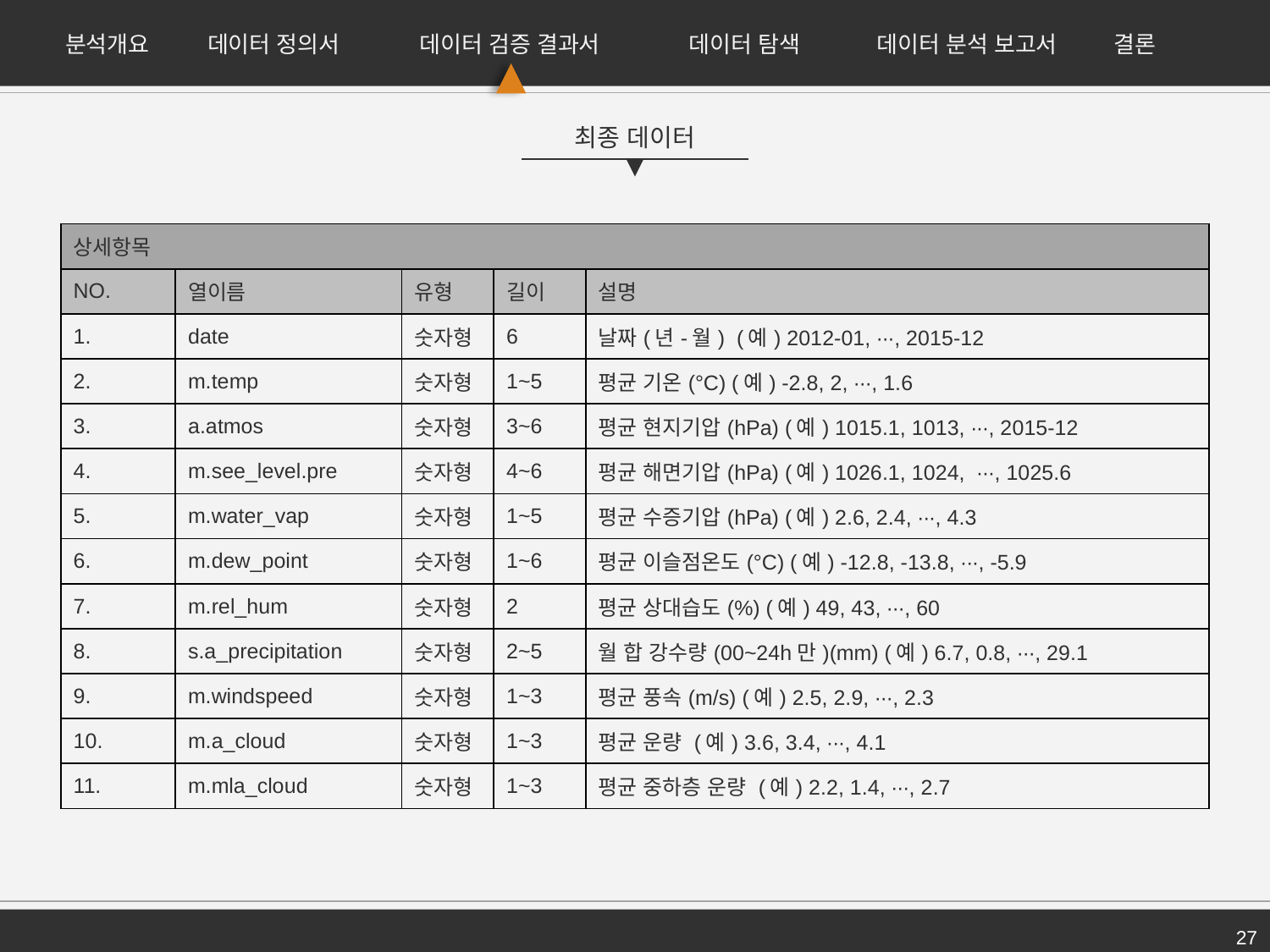

분석개요
데이터 정의서
데이터 검증 결과서
데이터 탐색
데이터 분석 보고서
결론

최종 데이터

| 상세항목 |  |  |  |  |
| --- | --- | --- | --- | --- |
| NO. | 열이름 | 유형 | 길이 | 설명 |
| 1. | date | 숫자형 | 6 | 날짜(년-월) (예) 2012-01, ∙∙∙, 2015-12 |
| 2. | m.temp | 숫자형 | 1~5 | 평균 기온(°C) (예) -2.8, 2, ∙∙∙, 1.6 |
| 3. | a.atmos | 숫자형 | 3~6 | 평균 현지기압(hPa) (예) 1015.1, 1013, ∙∙∙, 2015-12 |
| 4. | m.see\_level.pre | 숫자형 | 4~6 | 평균 해면기압(hPa) (예) 1026.1, 1024, ∙∙∙, 1025.6 |
| 5. | m.water\_vap | 숫자형 | 1~5 | 평균 수증기압(hPa) (예) 2.6, 2.4, ∙∙∙, 4.3 |
| 6. | m.dew\_point | 숫자형 | 1~6 | 평균 이슬점온도(°C) (예) -12.8, -13.8, ∙∙∙, -5.9 |
| 7. | m.rel\_hum | 숫자형 | 2 | 평균 상대습도(%) (예) 49, 43, ∙∙∙, 60 |
| 8. | s.a\_precipitation | 숫자형 | 2~5 | 월 합 강수량(00~24h만)(mm) (예) 6.7, 0.8, ∙∙∙, 29.1 |
| 9. | m.windspeed | 숫자형 | 1~3 | 평균 풍속(m/s) (예) 2.5, 2.9, ∙∙∙, 2.3 |
| 10. | m.a\_cloud | 숫자형 | 1~3 | 평균 운량 (예) 3.6, 3.4, ∙∙∙, 4.1 |
| 11. | m.mla\_cloud | 숫자형 | 1~3 | 평균 중하층 운량 (예) 2.2, 1.4, ∙∙∙, 2.7 |

27